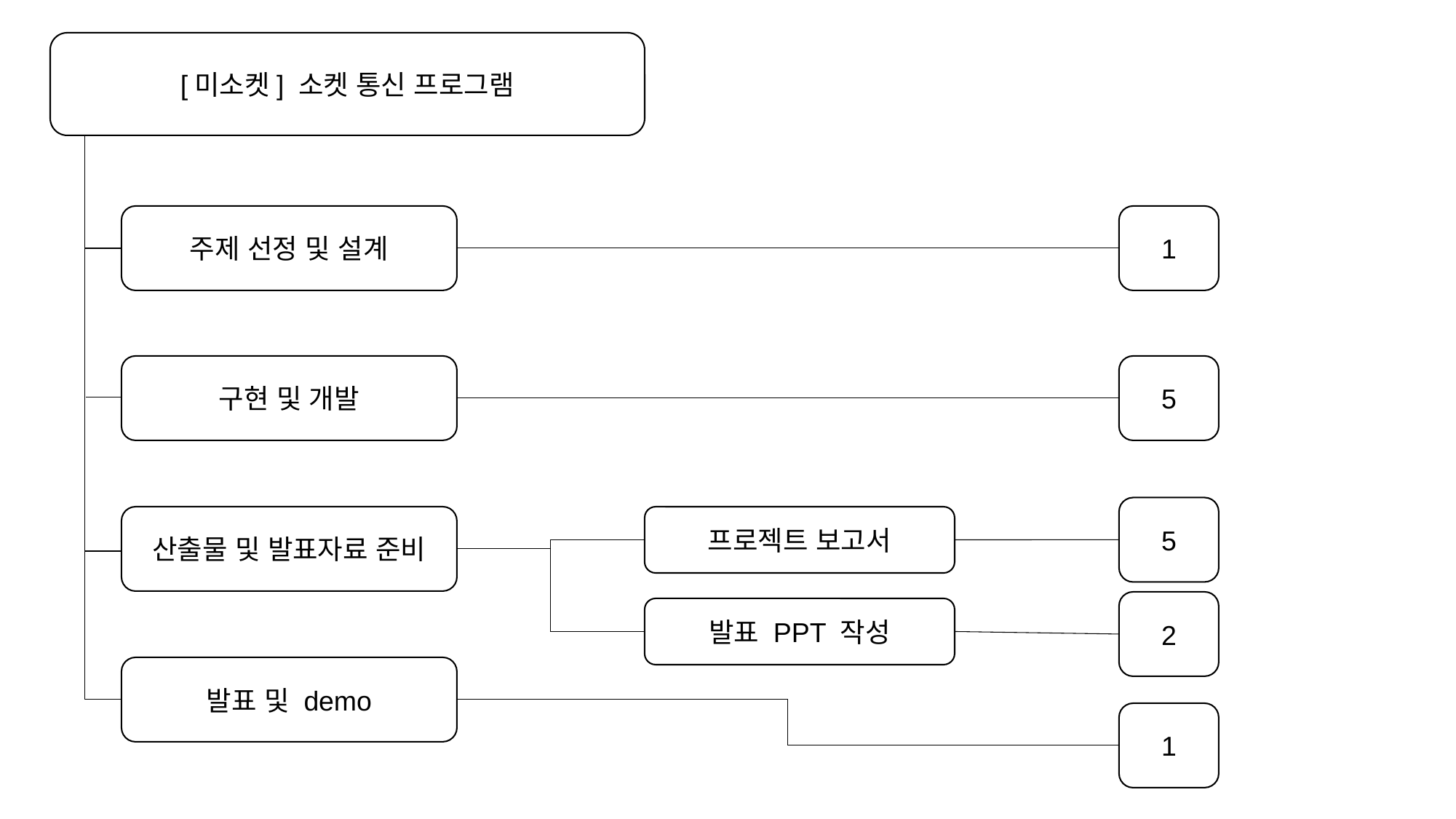

[미소켓] 소켓 통신 프로그램
주제 선정 및 설계
1
구현 및 개발
5
5
산출물 및 발표자료 준비
프로젝트 보고서
2
발표 PPT 작성
발표 및 demo
1